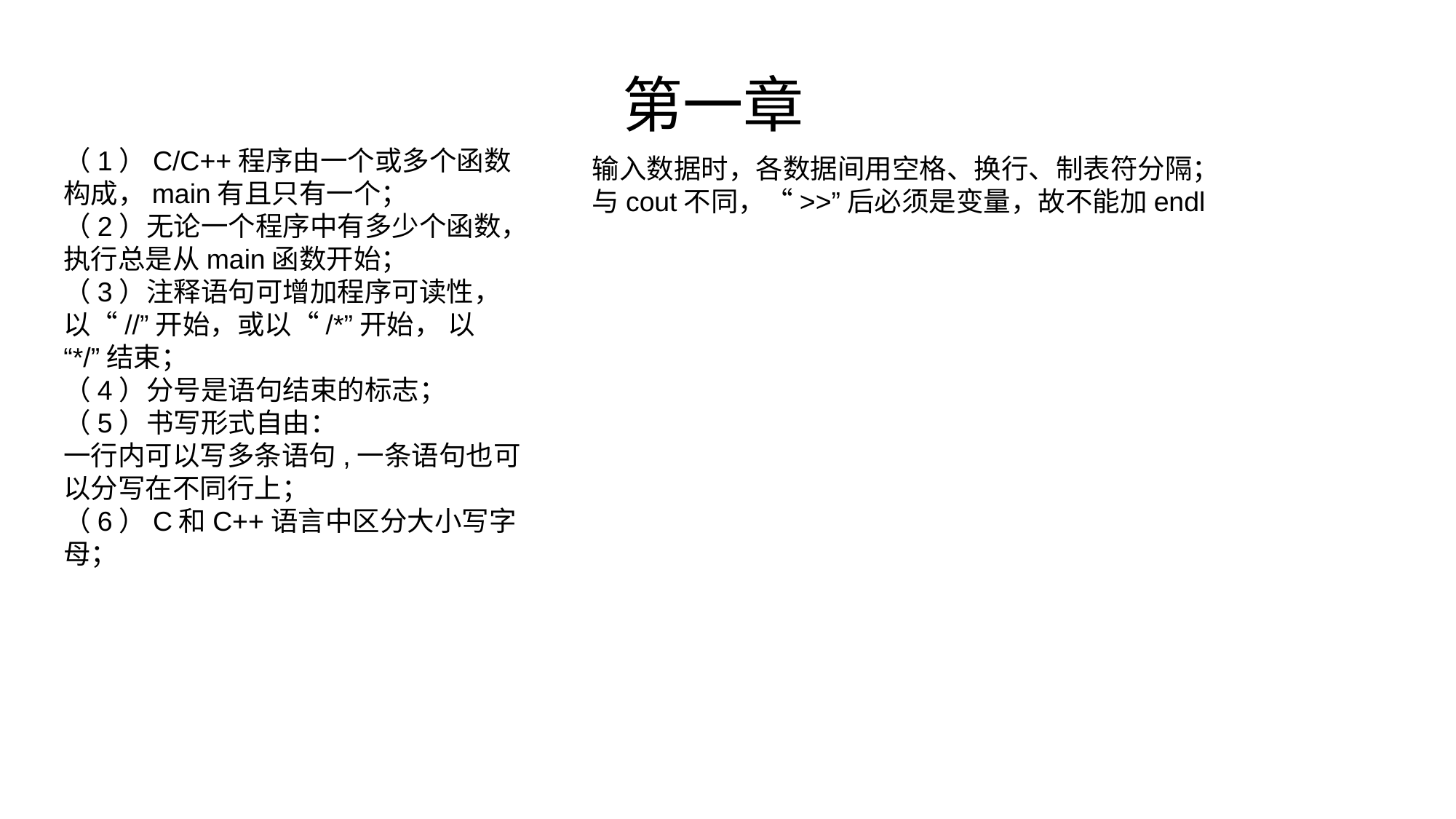

第一章
（1）C/C++程序由一个或多个函数构成，main有且只有一个；
（2）无论一个程序中有多少个函数，执行总是从main函数开始；
（3）注释语句可增加程序可读性，以“//”开始，或以“/*”开始， 以
“*/”结束；
（4）分号是语句结束的标志；
（5）书写形式自由：
一行内可以写多条语句,一条语句也可以分写在不同行上；
（6）C和C++语言中区分大小写字母；
输入数据时，各数据间用空格、换行、制表符分隔；
与cout不同，“>>”后必须是变量，故不能加endl